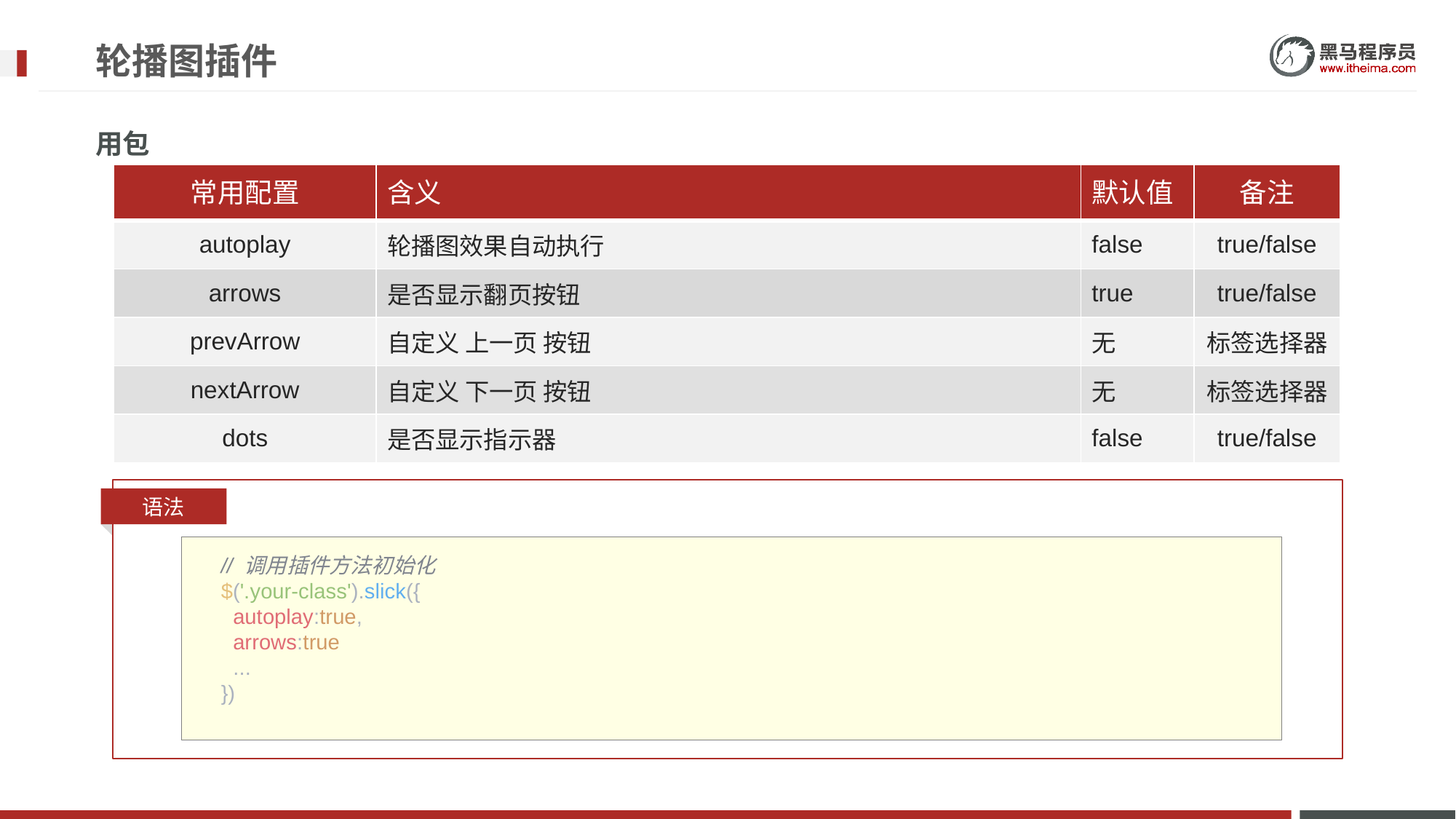

# 轮播图插件
用包
| 常用配置 | 含义 | 默认值 | 备注 |
| --- | --- | --- | --- |
| autoplay | 轮播图效果自动执行 | false | true/false |
| arrows | 是否显示翻页按钮 | true | true/false |
| prevArrow | 自定义 上一页 按钮 | 无 | 标签选择器 |
| nextArrow | 自定义 下一页 按钮 | 无 | 标签选择器 |
| dots | 是否显示指示器 | false | true/false |

语法

      // 调用插件方法初始化
      $('.your-class').slick({
        autoplay:true,
        arrows:true
        ...
      })